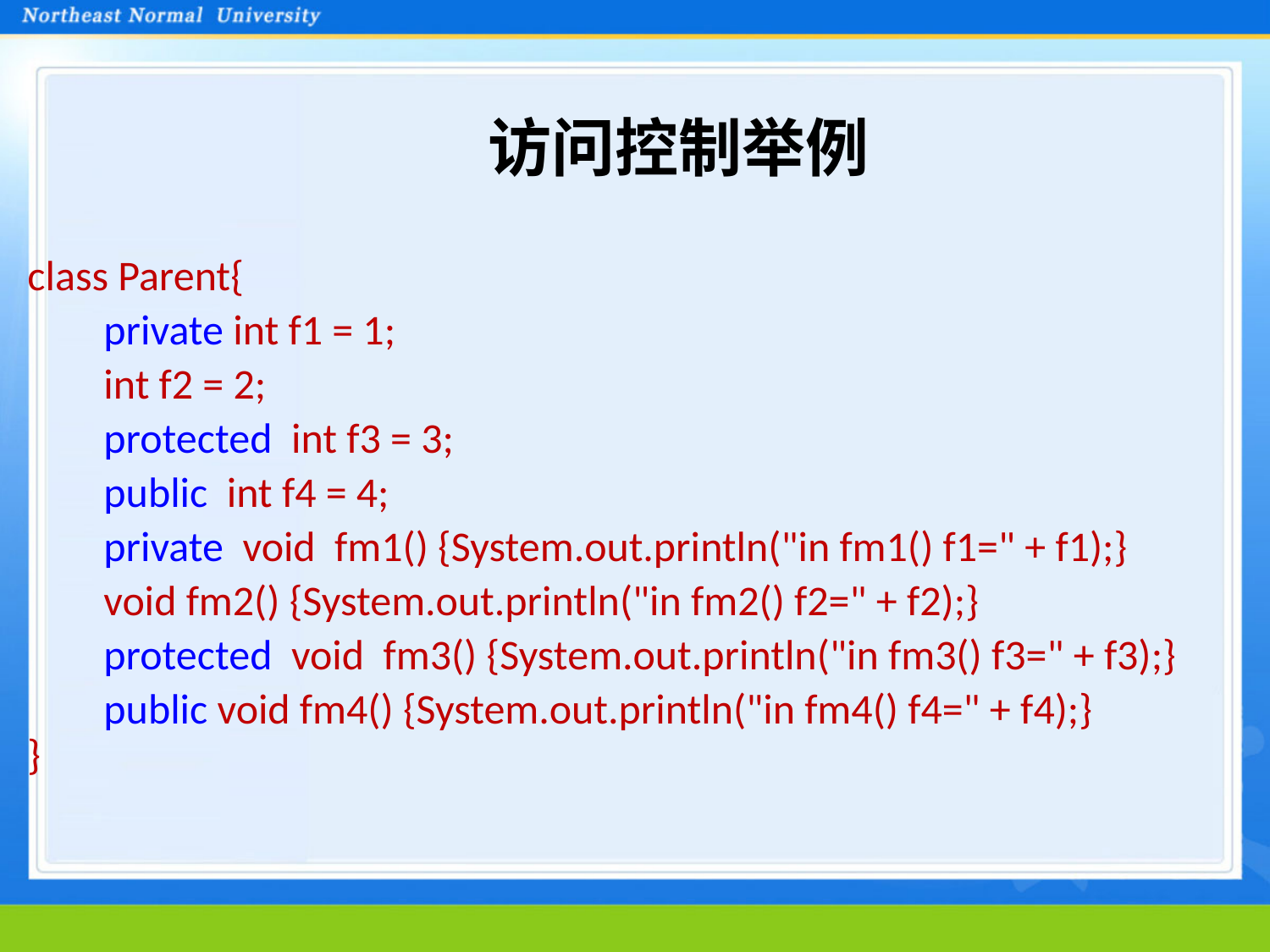

# 访问控制举例
class Parent{
        private int f1 = 1;
        int f2 = 2;
        protected  int f3 = 3;
        public  int f4 = 4;
        private  void  fm1() {System.out.println("in fm1() f1=" + f1);}
        void fm2() {System.out.println("in fm2() f2=" + f2);}
        protected  void  fm3() {System.out.println("in fm3() f3=" + f3);}
        public void fm4() {System.out.println("in fm4() f4=" + f4);}
}